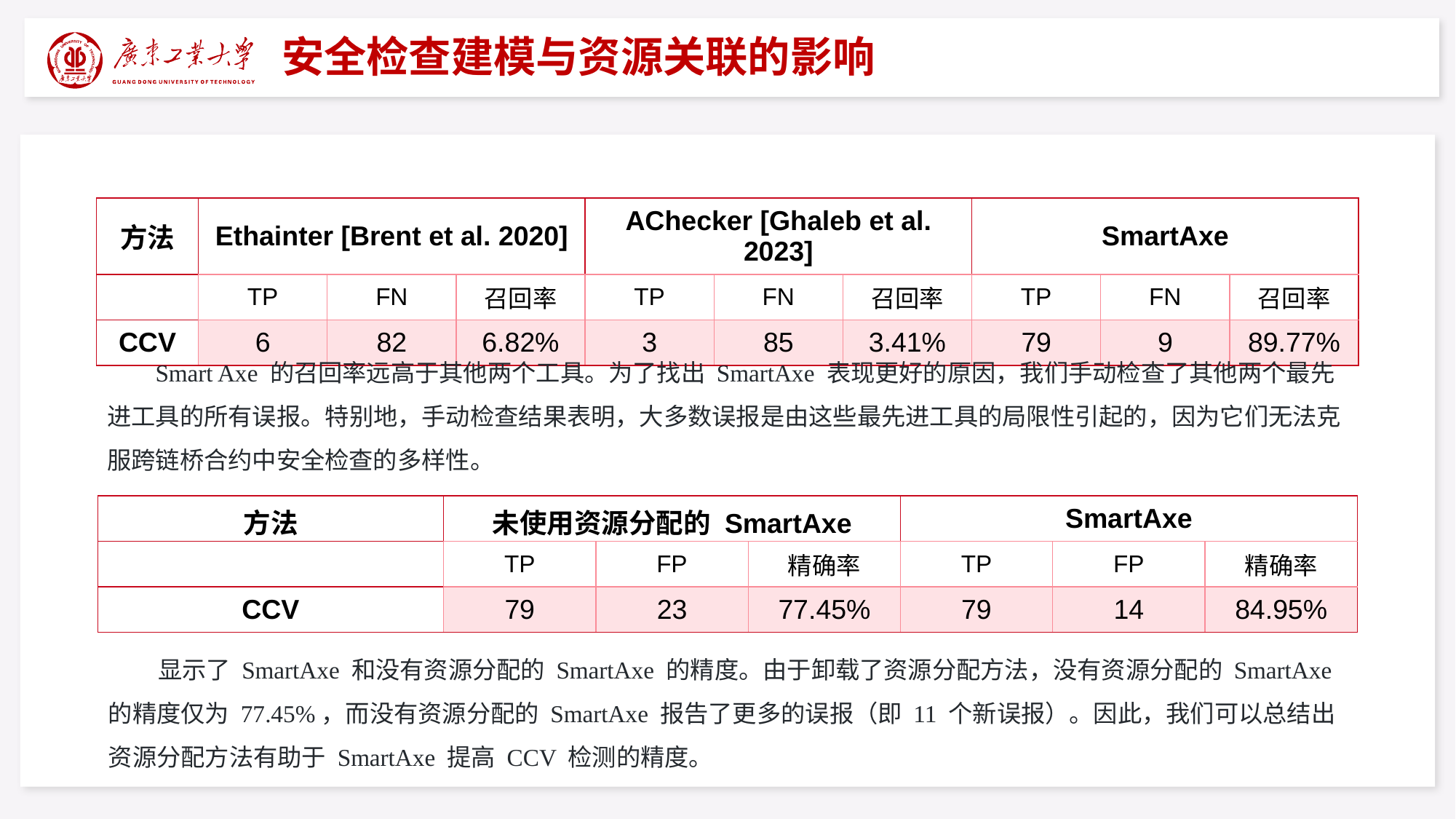

安全检查建模与资源关联的影响
| 方法 | Ethainter [Brent et al. 2020] |  |  | AChecker [Ghaleb et al. 2023] |  |  | SmartAxe |  |  |
| --- | --- | --- | --- | --- | --- | --- | --- | --- | --- |
|  | TP | FN | 召回率 | TP | FN | 召回率 | TP | FN | 召回率 |
| CCV | 6 | 82 | 6.82% | 3 | 85 | 3.41% | 79 | 9 | 89.77% |
        Smart Axe 的召回率远高于其他两个工具。为了找出 SmartAxe 表现更好的原因，我们手动检查了其他两个最先进工具的所有误报。特别地，手动检查结果表明，大多数误报是由这些最先进工具的局限性引起的，因为它们无法克服跨链桥合约中安全检查的多样性。
| 方法 | 未使用资源分配的 SmartAxe |  |  | SmartAxe |  |  |
| --- | --- | --- | --- | --- | --- | --- |
|  | TP | FP | 精确率 | TP | FP | 精确率 |
| CCV | 79 | 23 | 77.45% | 79 | 14 | 84.95% |
        显示了 SmartAxe 和没有资源分配的 SmartAxe 的精度。由于卸载了资源分配方法，没有资源分配的 SmartAxe 的精度仅为 77.45%，而没有资源分配的 SmartAxe 报告了更多的误报（即 11 个新误报）。因此，我们可以总结出资源分配方法有助于 SmartAxe 提高 CCV 检测的精度。